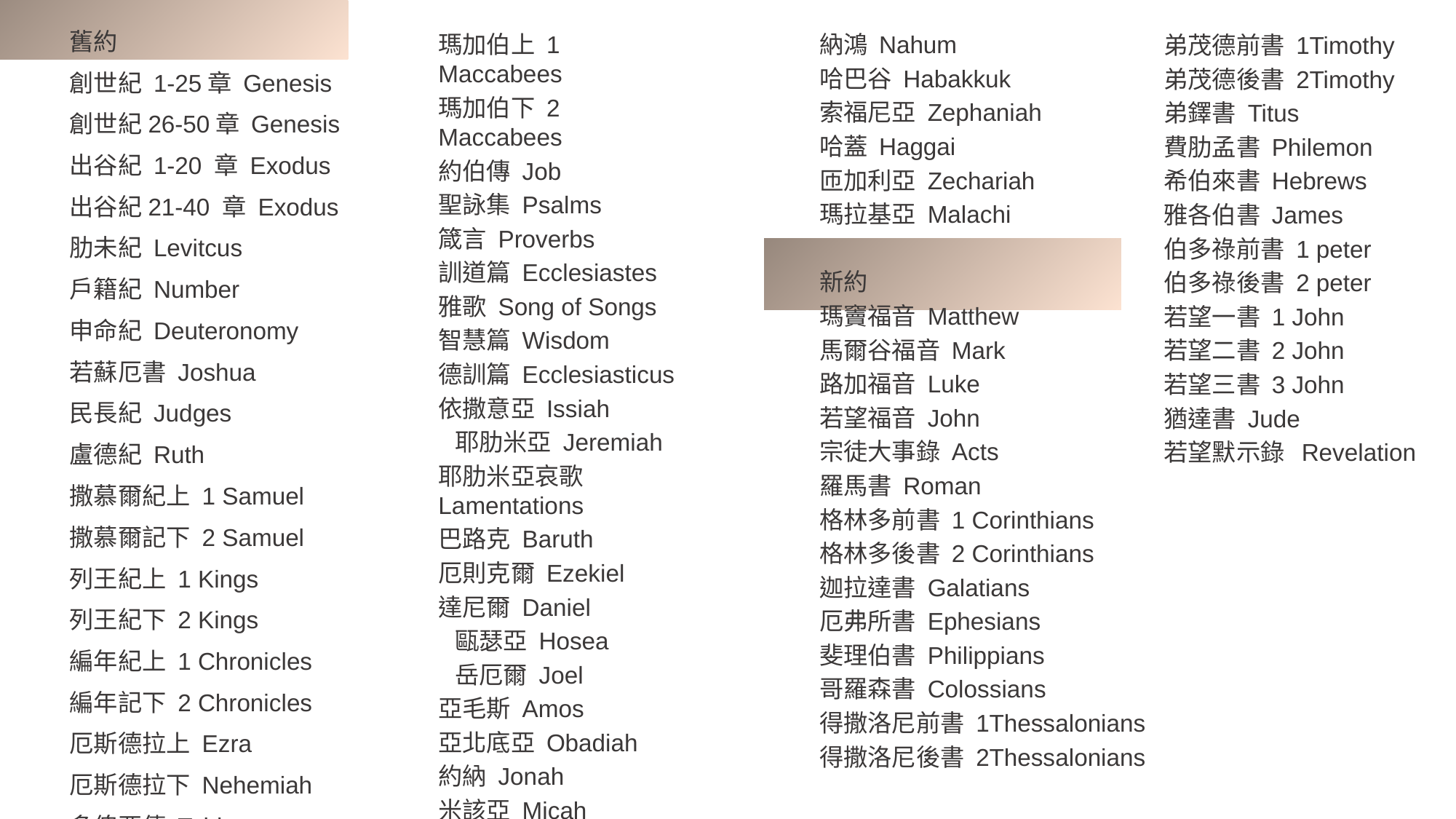

舊約
創世紀 1-25章 Genesis
創世紀26-50章 Genesis
出谷紀 1-20 章 Exodus
出谷紀21-40 章 Exodus
肋未紀 Levitcus
戶籍紀 Number
申命紀 Deuteronomy
若蘇厄書 Joshua
民長紀 Judges
盧德紀 Ruth
撒慕爾紀上 1 Samuel
撒慕爾記下 2 Samuel
列王紀上 1 Kings
列王紀下 2 Kings
編年紀上 1 Chronicles
編年記下 2 Chronicles
厄斯德拉上 Ezra
厄斯德拉下 Nehemiah
多俾亞傳 Tobit
友弟德傳 Judith
艾斯德爾傳 Esther
納鴻 Nahum
哈巴谷 Habakkuk
索福尼亞 Zephaniah
哈蓋 Haggai
匝加利亞 Zechariah
瑪拉基亞 Malachi

新約
瑪竇福音 Matthew
馬爾谷福音 Mark
路加福音 Luke
若望福音 John
宗徒大事錄 Acts
羅馬書 Roman
格林多前書 1 Corinthians
格林多後書 2 Corinthians
迦拉達書 Galatians
厄弗所書 Ephesians
斐理伯書 Philippians
哥羅森書 Colossians
得撒洛尼前書 1Thessalonians
得撒洛尼後書 2Thessalonians

瑪加伯上 1 Maccabees
瑪加伯下 2 Maccabees
約伯傳 Job
聖詠集 Psalms
箴言 Proverbs
訓道篇 Ecclesiastes
雅歌 Song of Songs
智慧篇 Wisdom
德訓篇 Ecclesiasticus
依撒意亞 Issiah
  耶肋米亞 Jeremiah
耶肋米亞哀歌 Lamentations
巴路克 Baruth
厄則克爾 Ezekiel
達尼爾 Daniel
  甌瑟亞 Hosea
  岳厄爾 Joel
亞毛斯 Amos
亞北底亞 Obadiah
約納 Jonah
米該亞 Micah
弟茂德前書 1Timothy
弟茂德後書 2Timothy
弟鐸書 Titus
費肋孟書 Philemon
希伯來書 Hebrews
雅各伯書 James
伯多祿前書 1 peter
伯多祿後書 2 peter
若望一書 1 John
若望二書 2 John
若望三書 3 John
猶達書 Jude
若望默示錄  Revelation